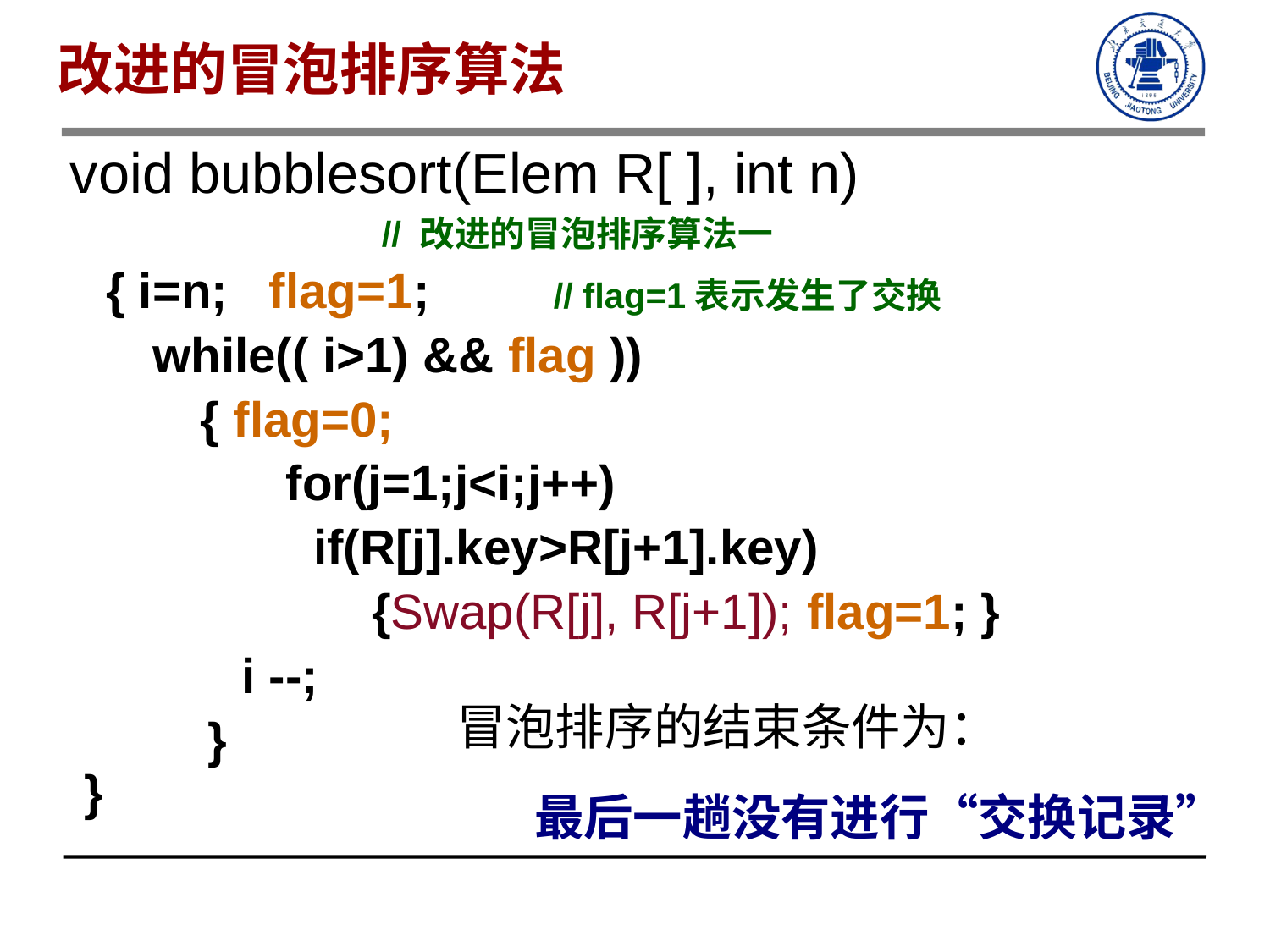

改进的冒泡排序算法
void bubblesort(Elem R[ ], int n)
                                // 改进的冒泡排序算法一
   { i=n;   flag=1;         // flag=1表示发生了交换
      while(( i>1) && flag ))
	      { flag=0;
		   for(j=1;j<i;j++)
		     if(R[j].key>R[j+1].key)
			{Swap(R[j], R[j+1]); flag=1; }
	         i --;
          }
 }
冒泡排序的结束条件为：
      最后一趟没有进行“交换记录”